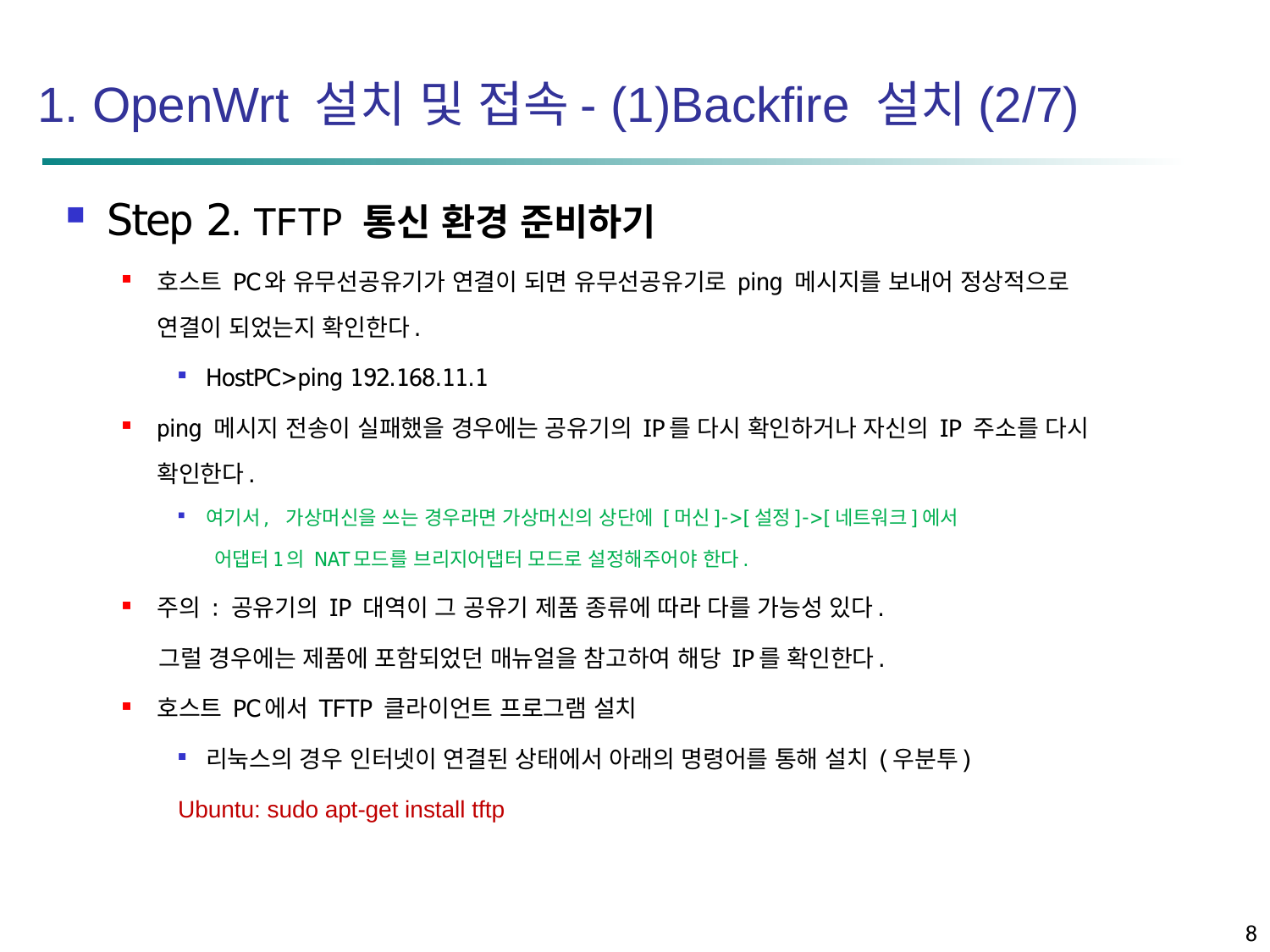

1. OpenWrt 설치 및 접속- (1)Backfire 설치(2/7)
Step 2. TFTP 통신 환경 준비하기
호스트 PC와 유무선공유기가 연결이 되면 유무선공유기로 ping 메시지를 보내어 정상적으로 연결이 되었는지 확인한다.
HostPC>ping 192.168.11.1
ping 메시지 전송이 실패했을 경우에는 공유기의 IP를 다시 확인하거나 자신의 IP 주소를 다시 확인한다.
여기서,  가상머신을 쓰는 경우라면 가상머신의 상단에 [머신]->[설정]->[네트워크]에서
      어댑터1의 NAT모드를 브리지어댑터 모드로 설정해주어야 한다.
주의 : 공유기의 IP 대역이 그 공유기 제품 종류에 따라 다를 가능성 있다.
     그럴 경우에는 제품에 포함되었던 매뉴얼을 참고하여 해당 IP를 확인한다.
호스트 PC에서 TFTP 클라이언트 프로그램 설치
리눅스의 경우 인터넷이 연결된 상태에서 아래의 명령어를 통해 설치 (우분투)
Ubuntu: sudo apt-get install tftp

8